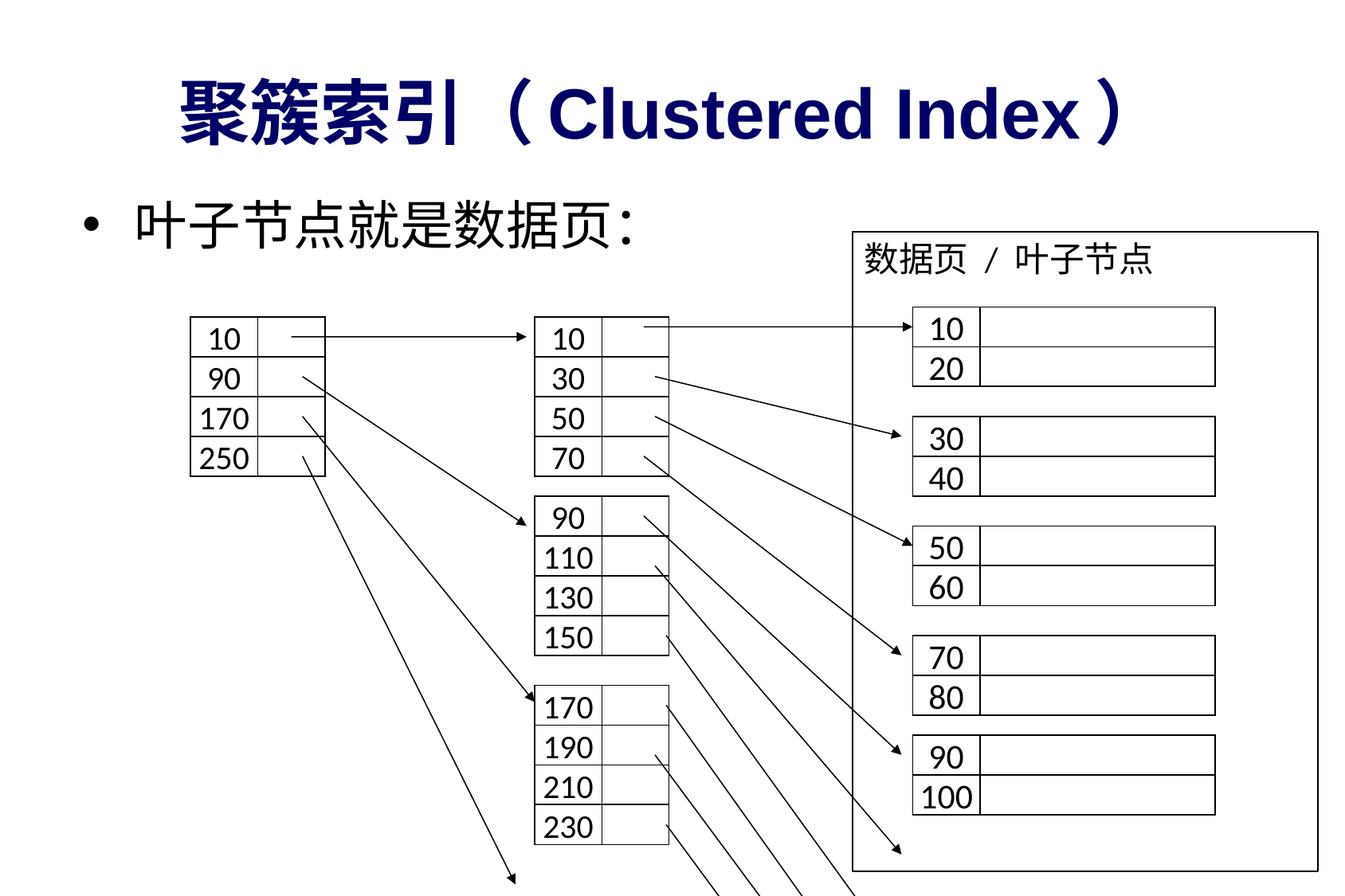

# 聚簇索引（Clustered Index）
叶子节点就是数据页：
数据页 / 叶子节点
10

20

10

90

170

250

10

30

50

70

30

40

90

110

130

150

50

60

70

80

170

190

210

230

90

100